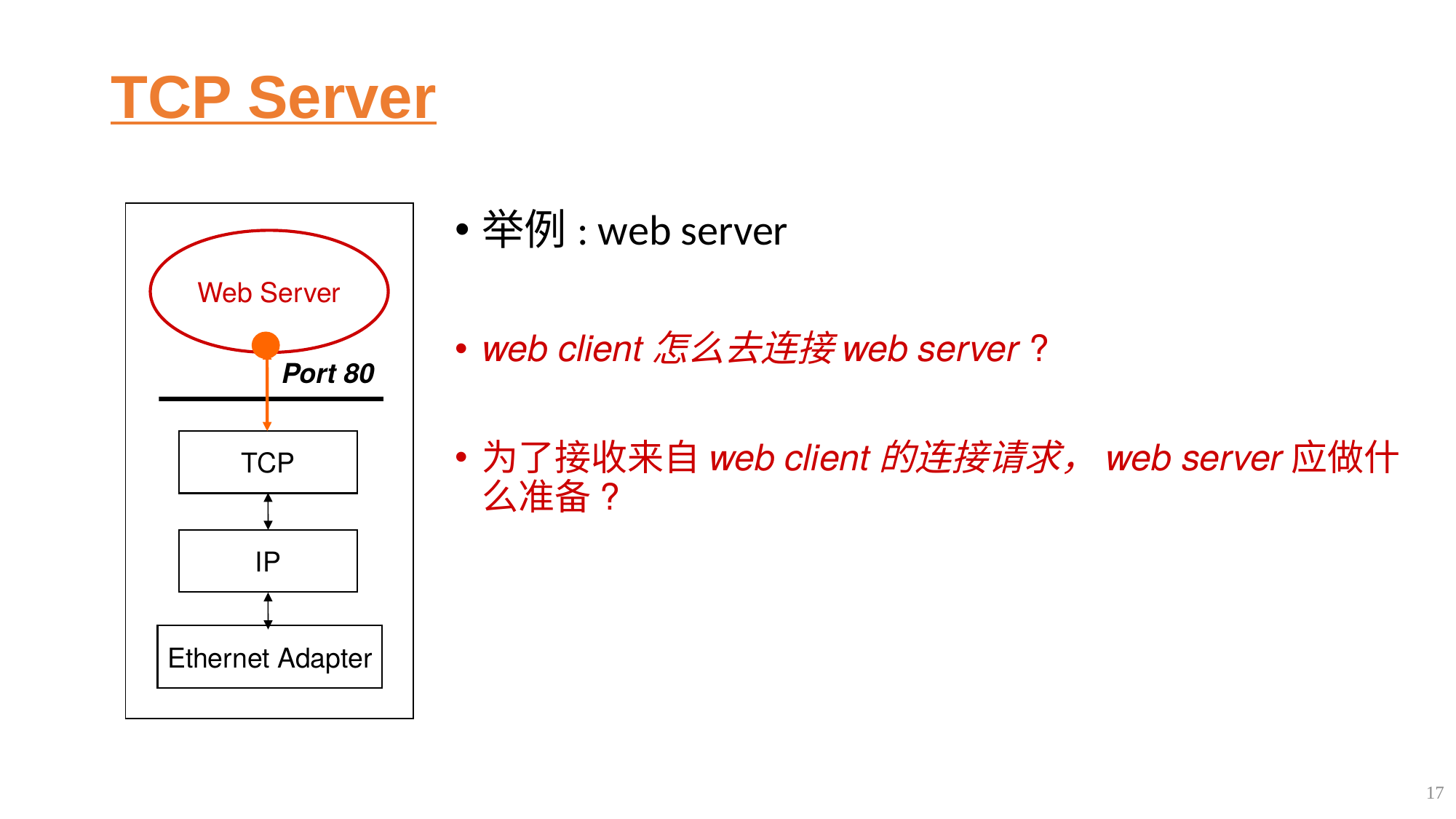

TCP Server

举例: web server

web client怎么去连接web server ?

为了接收来自web client的连接请求，web server应做什么准备?
Web Server

Port 80

TCP

IP

Ethernet Adapter
17